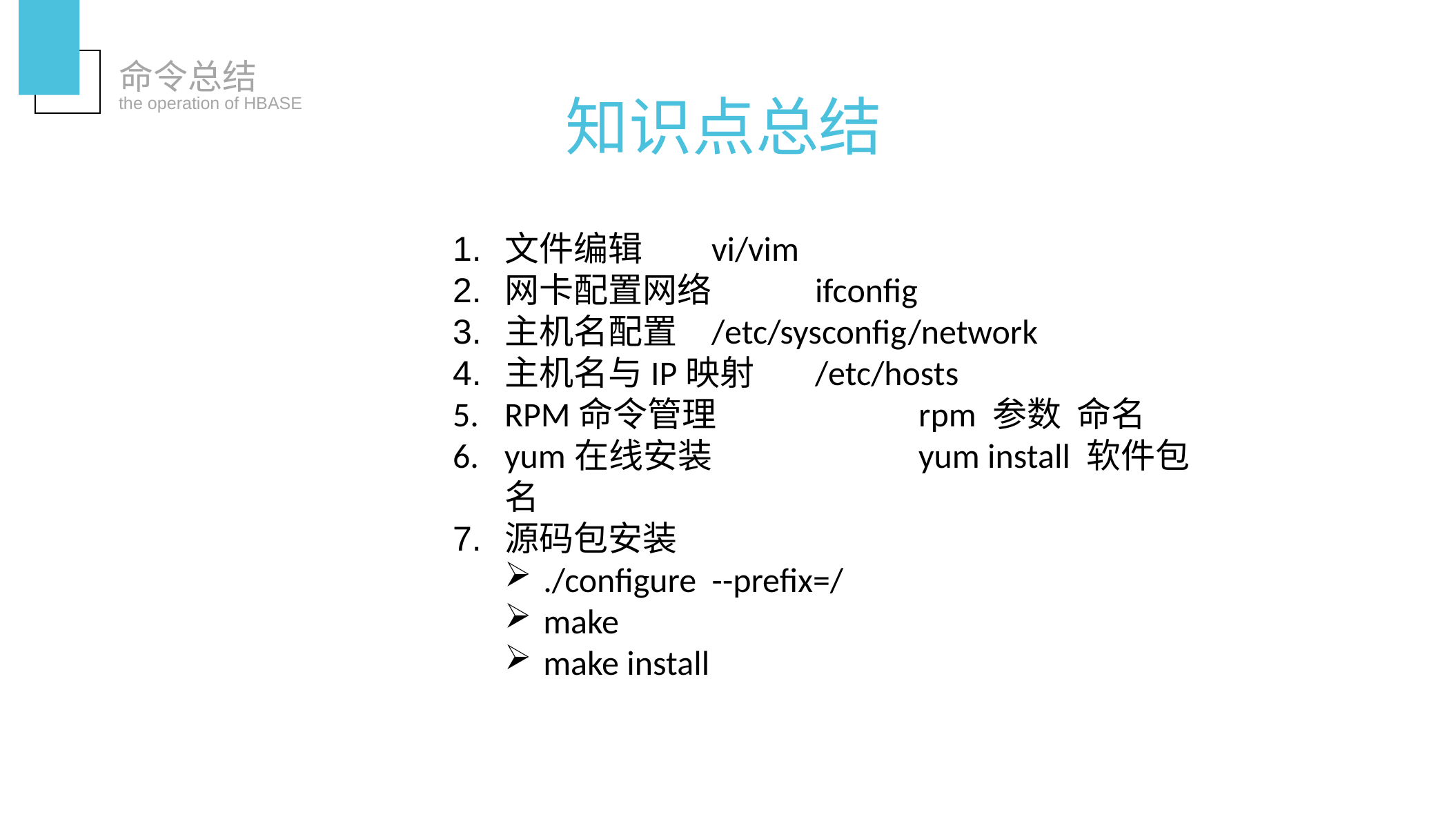

命令总结
知识点总结
the operation of HBASE
文件编辑	vi/vim
网卡配置网络	ifconfig
主机名配置	/etc/sysconfig/network
主机名与IP映射	/etc/hosts
RPM命令管理		rpm 参数  命名
yum在线安装		yum install 软件包名
源码包安装
./configure  --prefix=/
make
make install